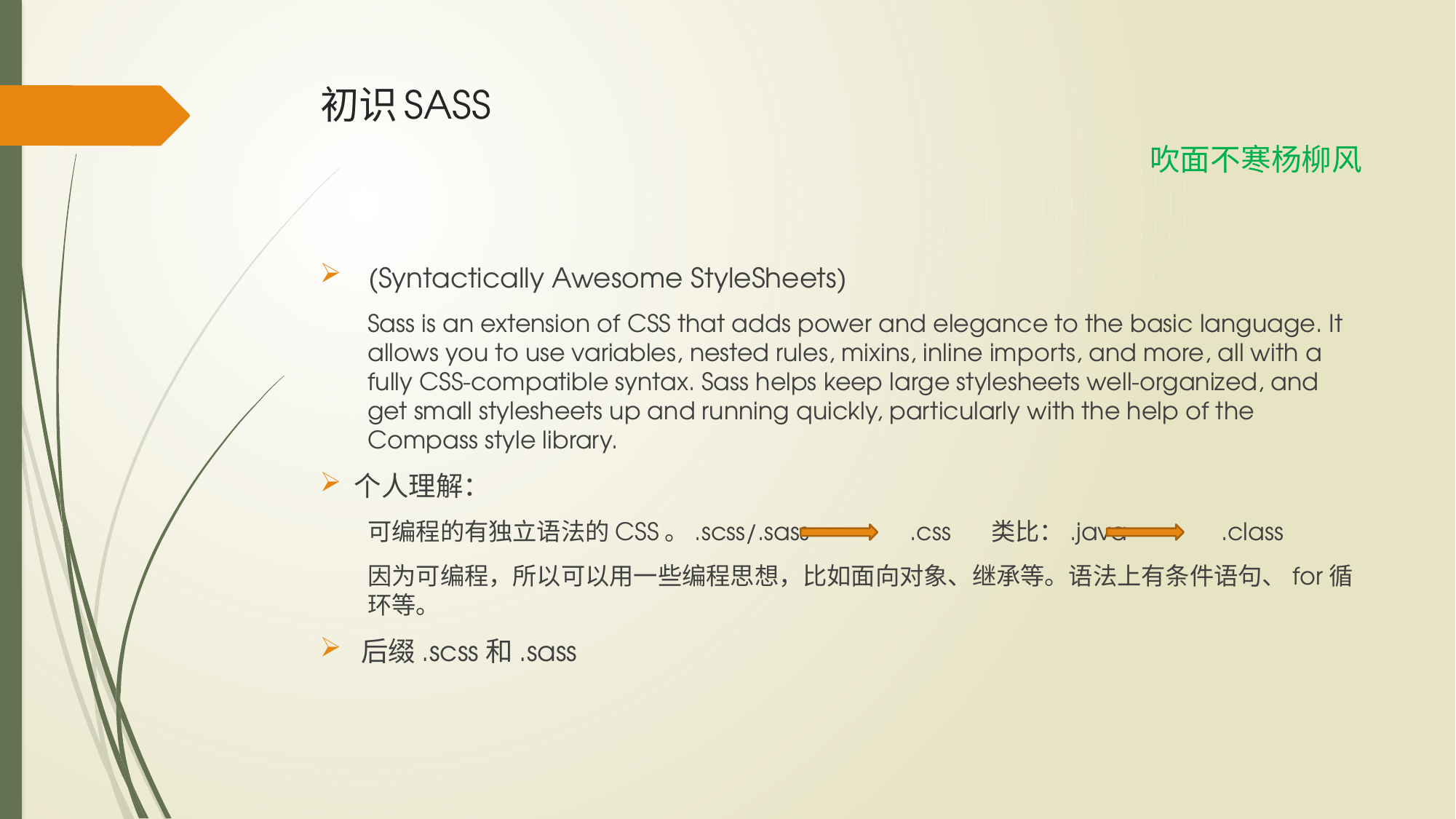

# 初识SASS
吹面不寒杨柳风
 (Syntactically Awesome StyleSheets)
Sass is an extension of CSS that adds power and elegance to the basic language. It allows you to use variables, nested rules, mixins, inline imports, and more, all with a fully CSS-compatible syntax. Sass helps keep large stylesheets well-organized, and get small stylesheets up and running quickly, particularly with the help of the Compass style library.
个人理解：
可编程的有独立语法的CSS。.scss/.sass               .css     类比：.java              .class
因为可编程，所以可以用一些编程思想，比如面向对象、继承等。语法上有条件语句、for循环等。
后缀.scss和.sass